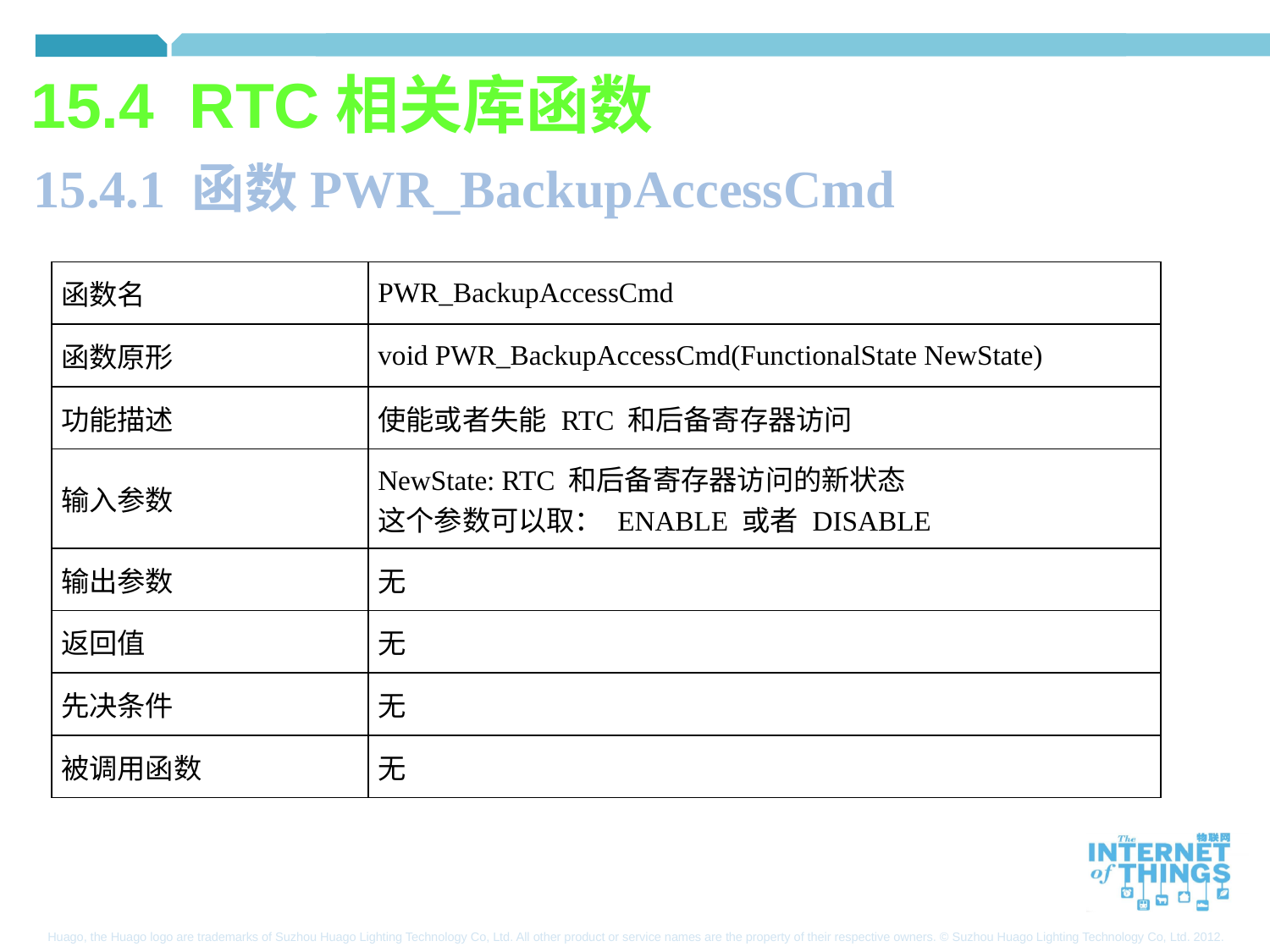

15.4  RTC相关库函数
15.4.1 函数PWR_BackupAccessCmd
| 函数名 | PWR\_BackupAccessCmd |
| --- | --- |
| 函数原形 | void PWR\_BackupAccessCmd(FunctionalState NewState) |
| 功能描述 | 使能或者失能 RTC 和后备寄存器访问 |
| 输入参数 | NewState: RTC 和后备寄存器访问的新状态 这个参数可以取： ENABLE 或者 DISABLE |
| 输出参数 | 无 |
| 返回值 | 无 |
| 先决条件 | 无 |
| 被调用函数 | 无 |